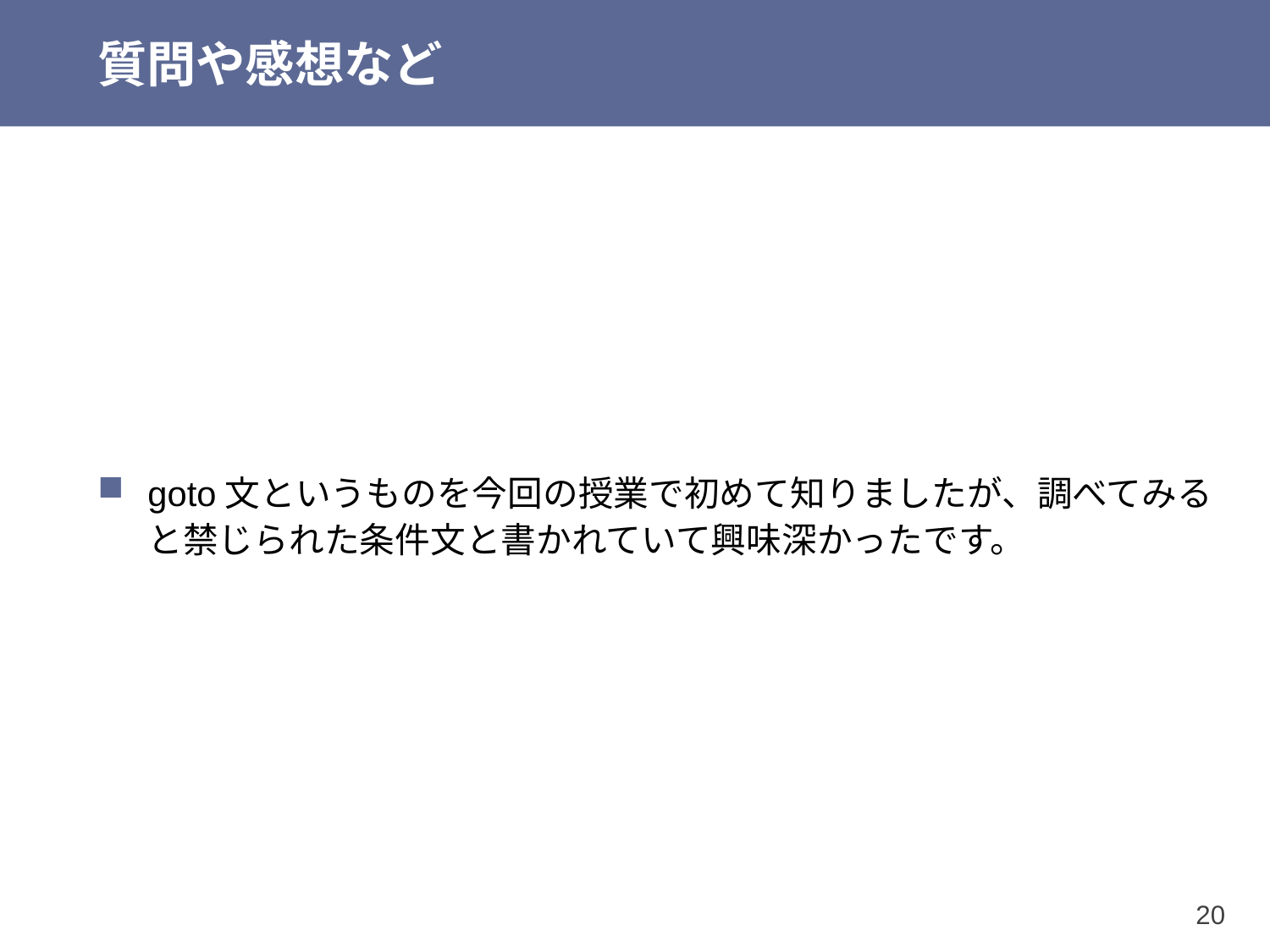

# 質問や感想など
goto文というものを今回の授業で初めて知りましたが、調べてみると禁じられた条件文と書かれていて興味深かったです。